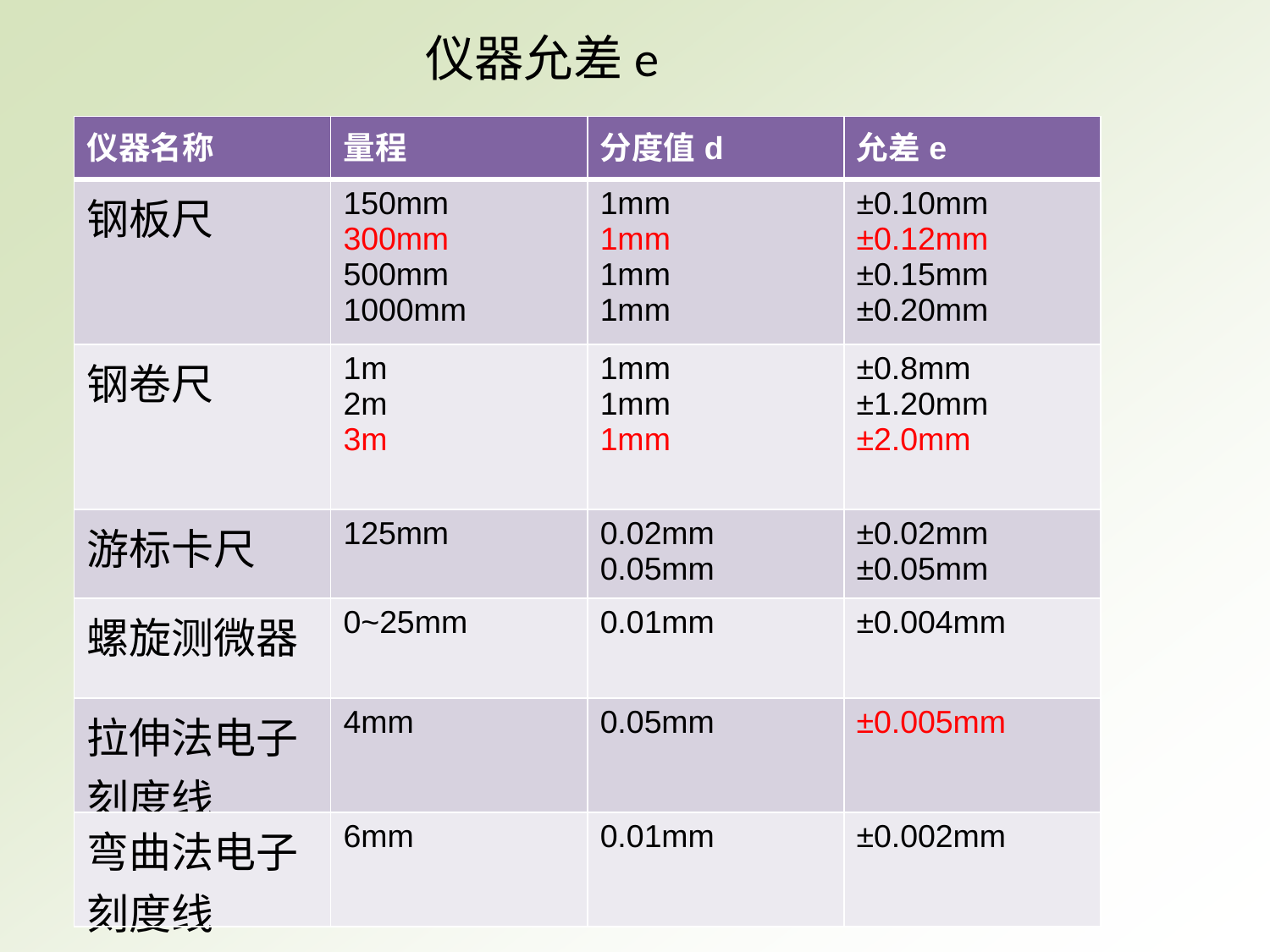

仪器允差e
| 仪器名称 | 量程 | 分度值d | 允差e |
| --- | --- | --- | --- |
| 钢板尺 | 150mm 300mm 500mm 1000mm | 1mm 1mm 1mm 1mm | ±0.10mm ±0.12mm ±0.15mm ±0.20mm |
| 钢卷尺 | 1m 2m 3m | 1mm 1mm 1mm | ±0.8mm ±1.20mm ±2.0mm |
| 游标卡尺 | 125mm | 0.02mm 0.05mm | ±0.02mm ±0.05mm |
| 螺旋测微器 | 0~25mm | 0.01mm | ±0.004mm |
| 拉伸法电子刻度线 | 4mm | 0.05mm | ±0.005mm |
| 弯曲法电子刻度线 | 6mm | 0.01mm | ±0.002mm |